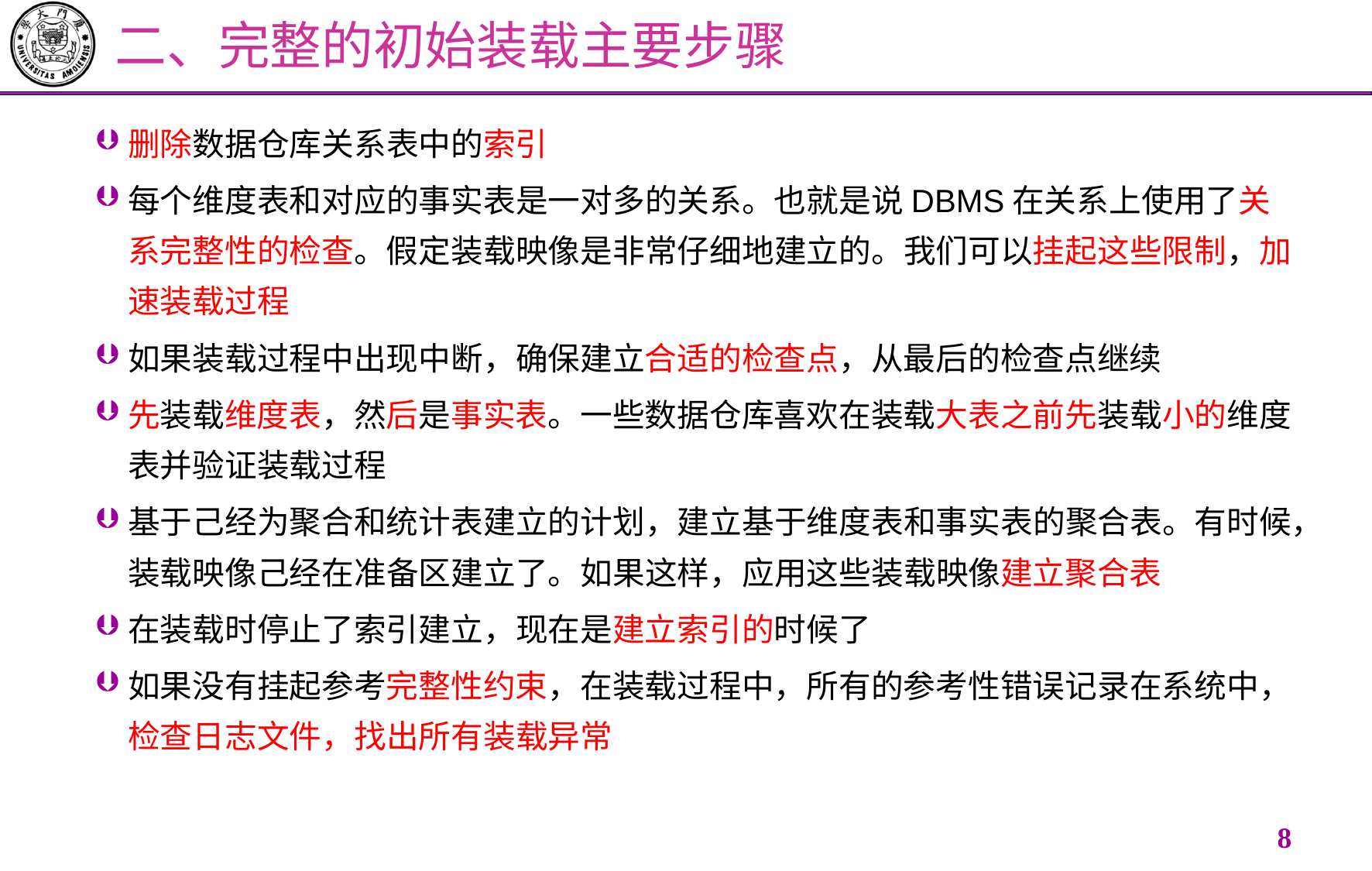

# 二、完整的初始装载主要步骤
删除数据仓库关系表中的索引
每个维度表和对应的事实表是一对多的关系。也就是说DBMS在关系上使用了关系完整性的检查。假定装载映像是非常仔细地建立的。我们可以挂起这些限制，加速装载过程
如果装载过程中出现中断，确保建立合适的检查点，从最后的检查点继续
先装载维度表，然后是事实表。一些数据仓库喜欢在装载大表之前先装载小的维度表并验证装载过程
基于己经为聚合和统计表建立的计划，建立基于维度表和事实表的聚合表。有时候，装载映像己经在准备区建立了。如果这样，应用这些装载映像建立聚合表
在装载时停止了索引建立，现在是建立索引的时候了
如果没有挂起参考完整性约束，在装载过程中，所有的参考性错误记录在系统中，检查日志文件，找出所有装载异常
8